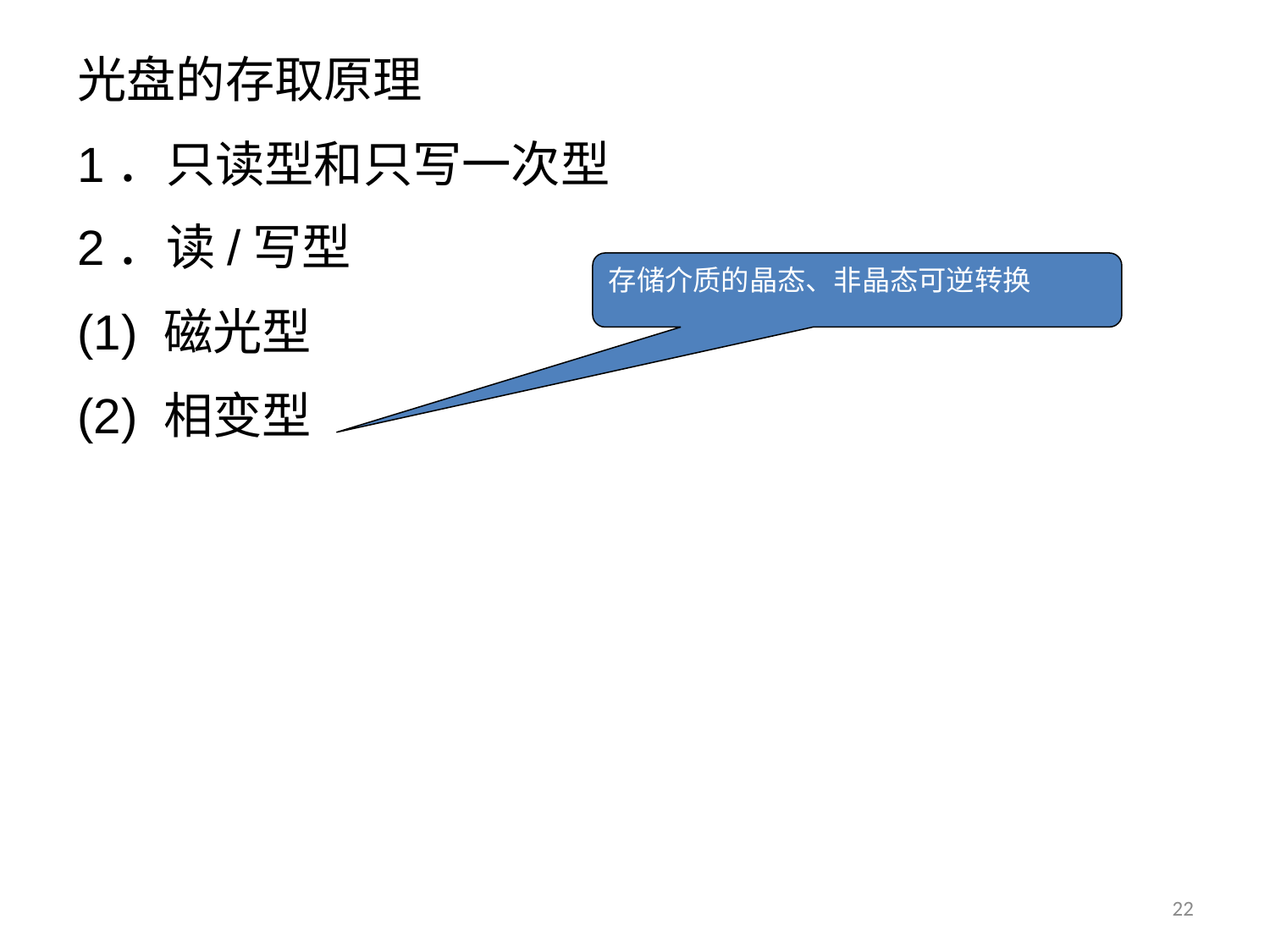

光盘的存取原理
1．只读型和只写一次型
2．读/写型
(1) 磁光型
(2) 相变型
存储介质的晶态、非晶态可逆转换
22